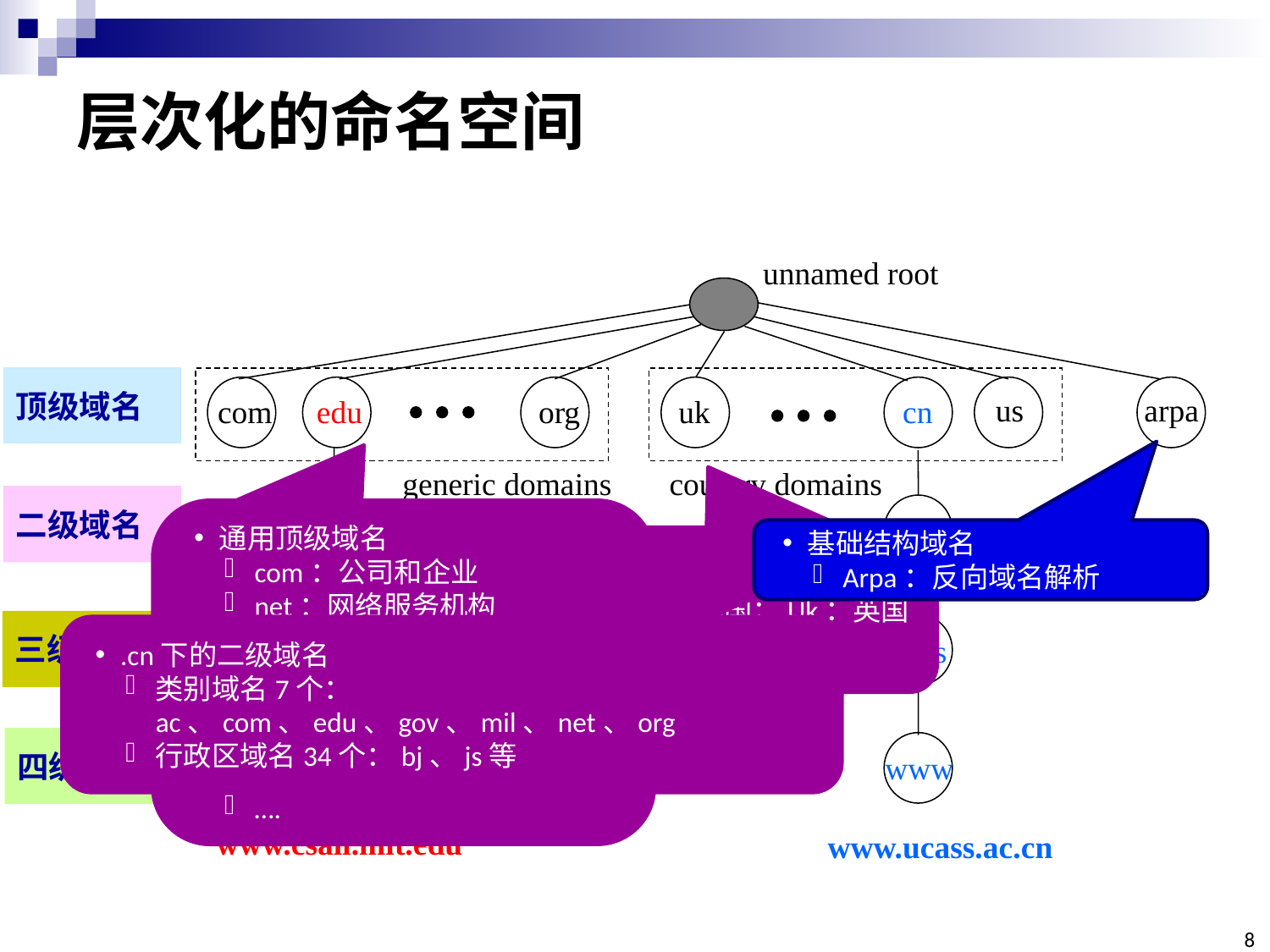

# 层次化的命名空间
unnamed root

顶级域名

com

edu

org

uk

cn

us

arpa

generic domains
country domains
二级域名

mit

ac
通用顶级域名
com：公司和企业
net：网络服务机构
org：非赢利性组织
edu：美国专用的教育机构
gov：美国专用的政府部门
mil：美国专用的军事部门
int：国际组织
….
基础结构域名
Arpa：反向域名解析
国家顶级域名
cn ：中国；us：美国；Uk：英国…..

三级域名

csail

ucas
.cn下的二级域名
类别域名7个：ac、com、edu、gov、mil、net、org
行政区域名34个：bj、js等

四级域名

www

www
www.csail.mit.edu
www.ucass.ac.cn
8